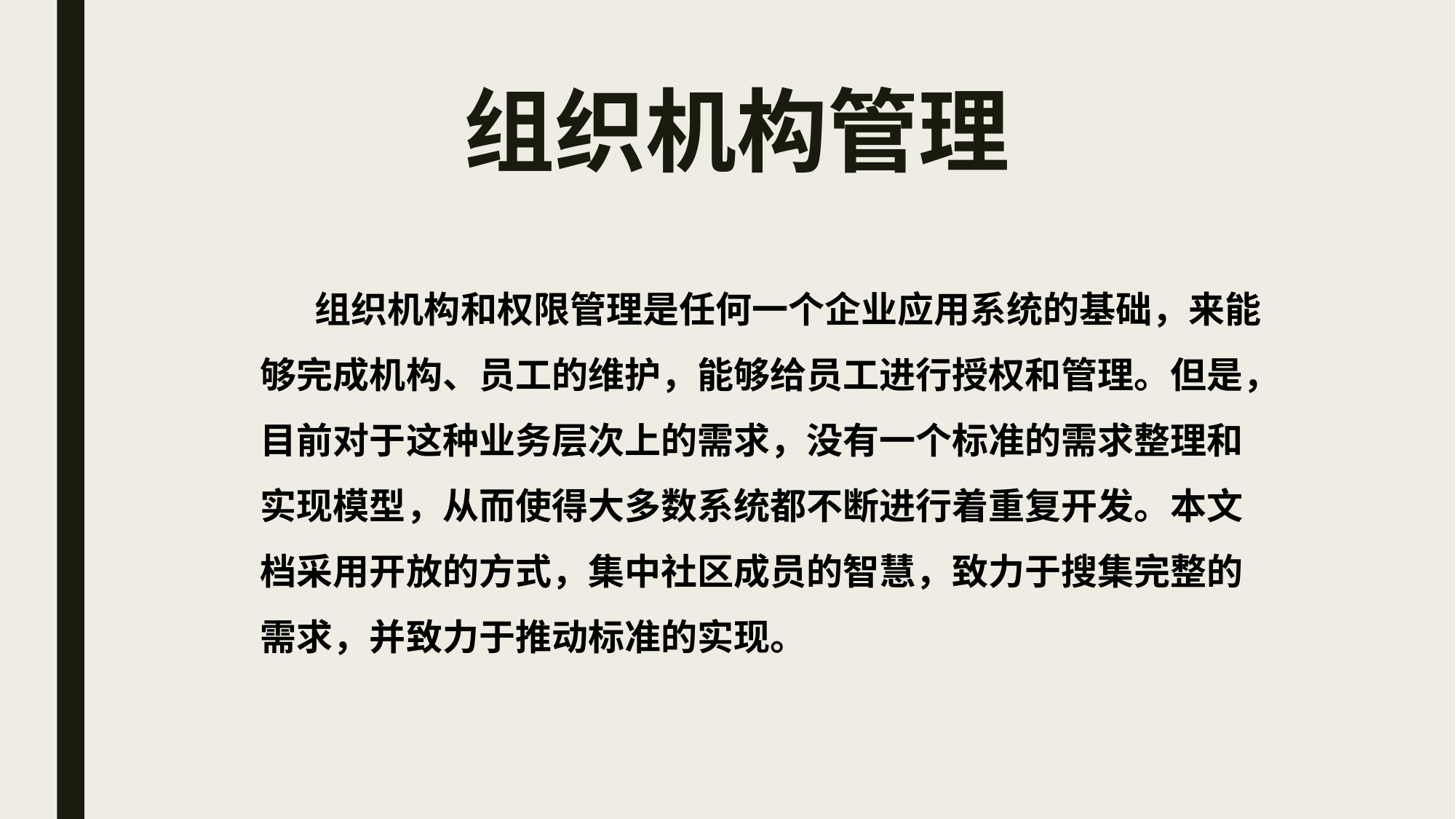

# 组织机构管理
组织机构和权限管理是任何一个企业应用系统的基础，来能够完成机构、员工的维护，能够给员工进行授权和管理。但是，目前对于这种业务层次上的需求，没有一个标准的需求整理和实现模型，从而使得大多数系统都不断进行着重复开发。本文档采用开放的方式，集中社区成员的智慧，致力于搜集完整的需求，并致力于推动标准的实现。